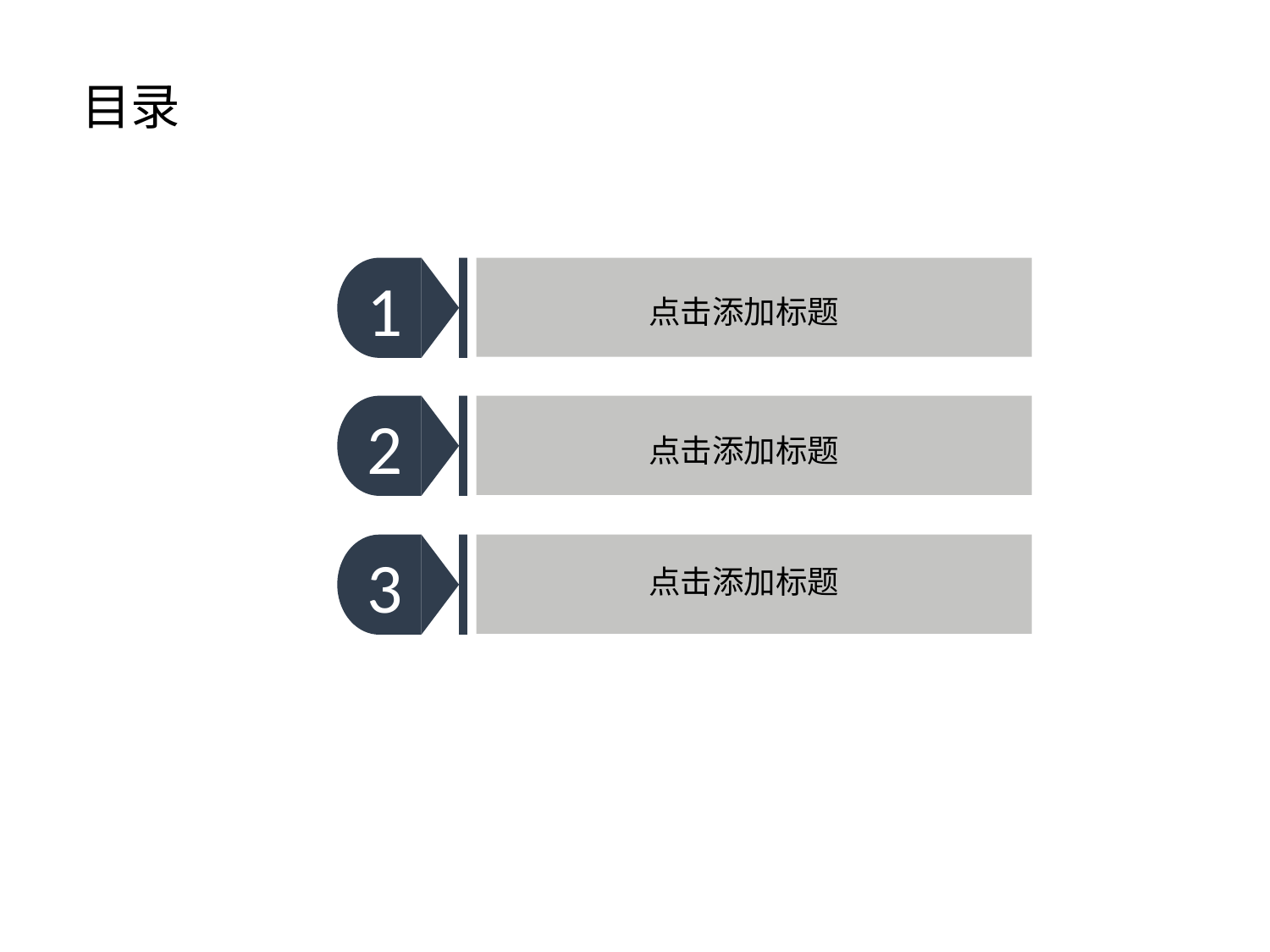

目录
1

点击添加文本
点击添加标题
2

点击添加文本
点击添加标题
3

点击添加标题
点击添加文本
点击添加文本